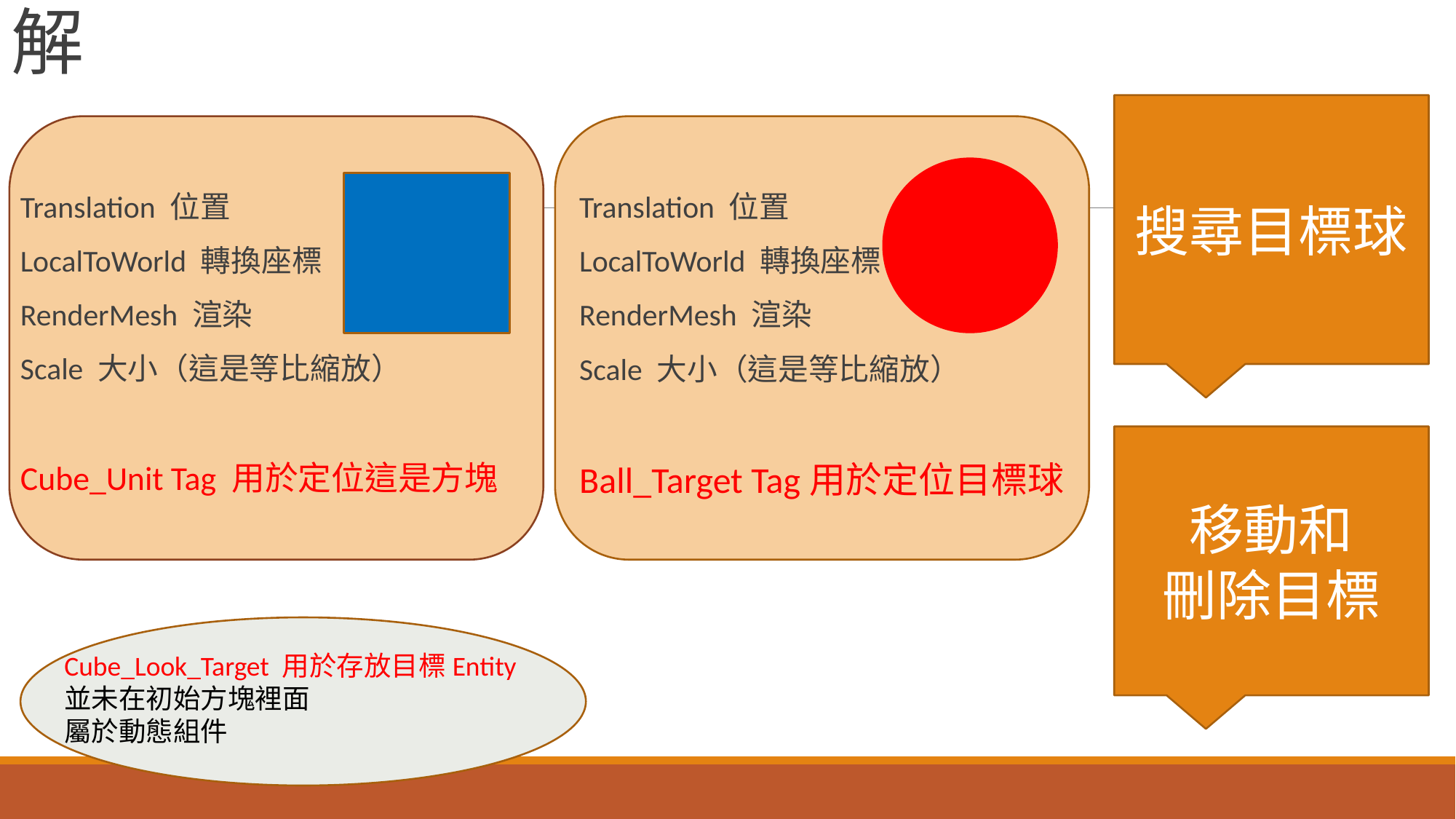

# ECS全圖解
搜尋目標球

Translation 位置
LocalToWorld 轉換座標
RenderMesh 渲染
Scale 大小（這是等比縮放）

Cube_Unit Tag 用於定位這是方塊
Translation 位置
LocalToWorld 轉換座標
RenderMesh 渲染
Scale 大小（這是等比縮放）

Ball_Target Tag用於定位目標球
移動和
刪除目標

Cube_Look_Target 用於存放目標Entity
並未在初始方塊裡面
屬於動態組件